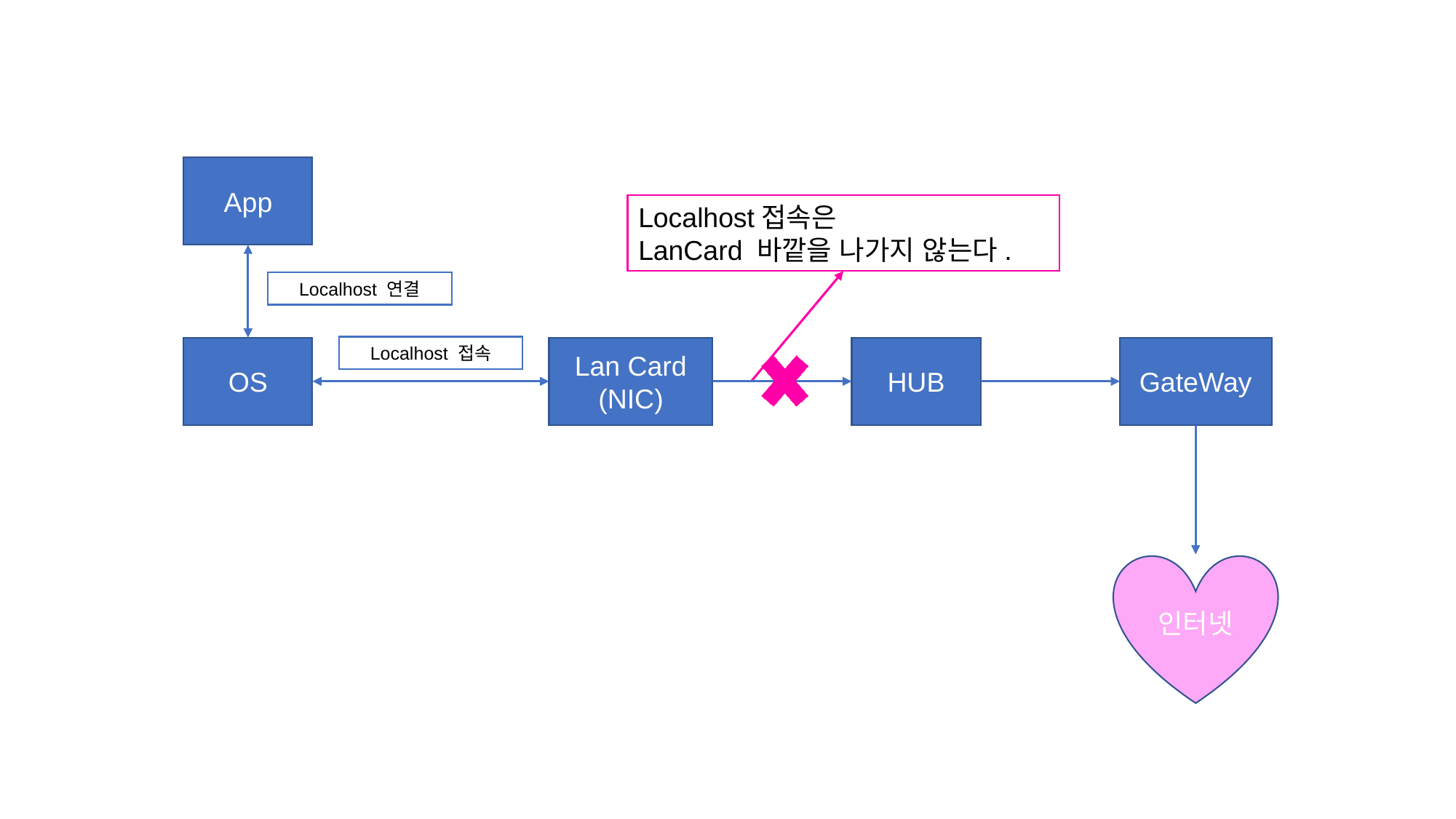

App
Localhost접속은
LanCard 바깥을 나가지 않는다.
Localhost 연결
Localhost 접속
HUB
GateWay
OS
Lan Card
(NIC)

인터넷